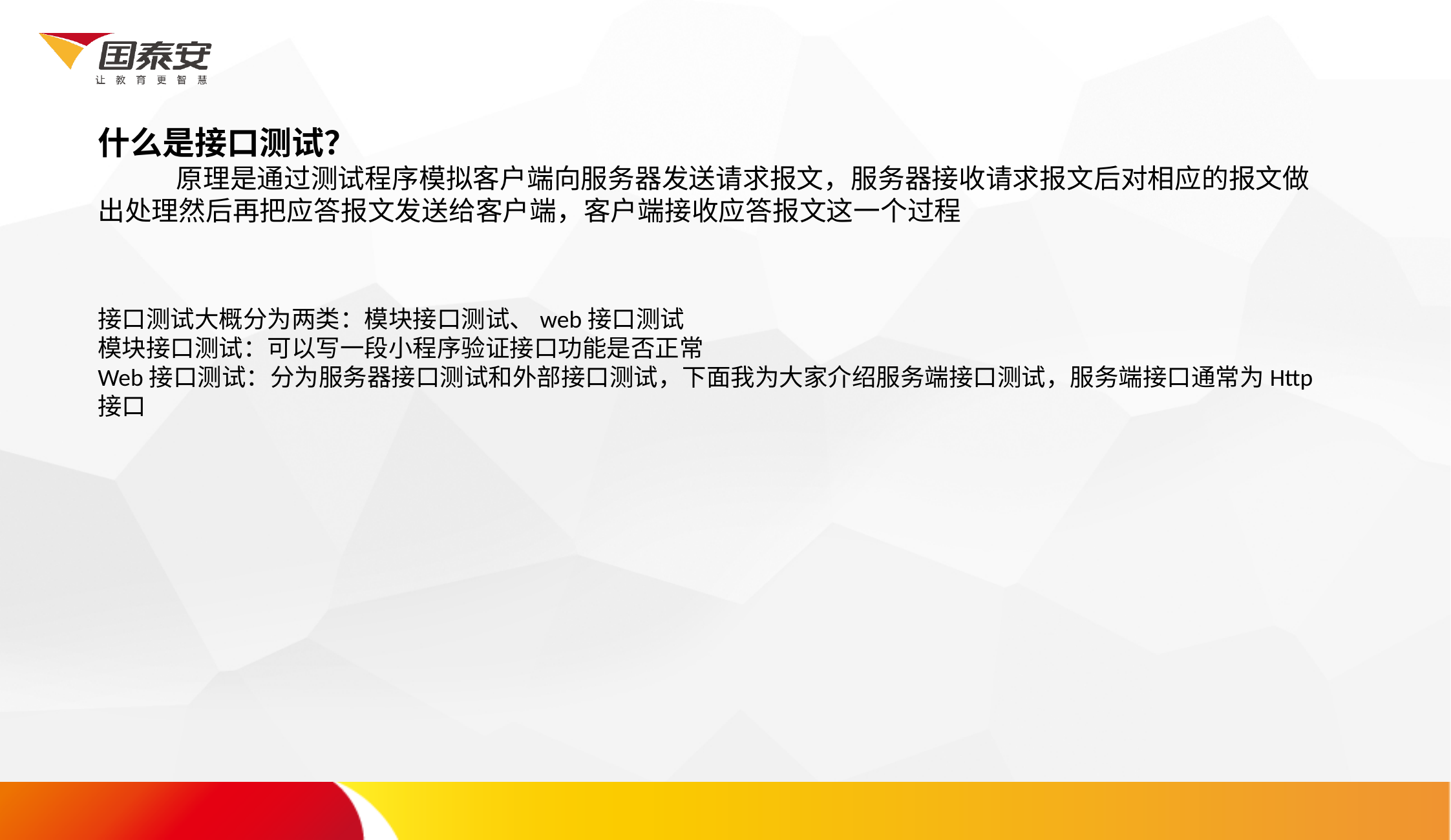

什么是接口测试？
            原理是通过测试程序模拟客户端向服务器发送请求报文，服务器接收请求报文后对相应的报文做出处理然后再把应答报文发送给客户端，客户端接收应答报文这一个过程

接口测试大概分为两类：模块接口测试、web接口测试
模块接口测试：可以写一段小程序验证接口功能是否正常
Web接口测试：分为服务器接口测试和外部接口测试，下面我为大家介绍服务端接口测试，服务端接口通常为Http接口